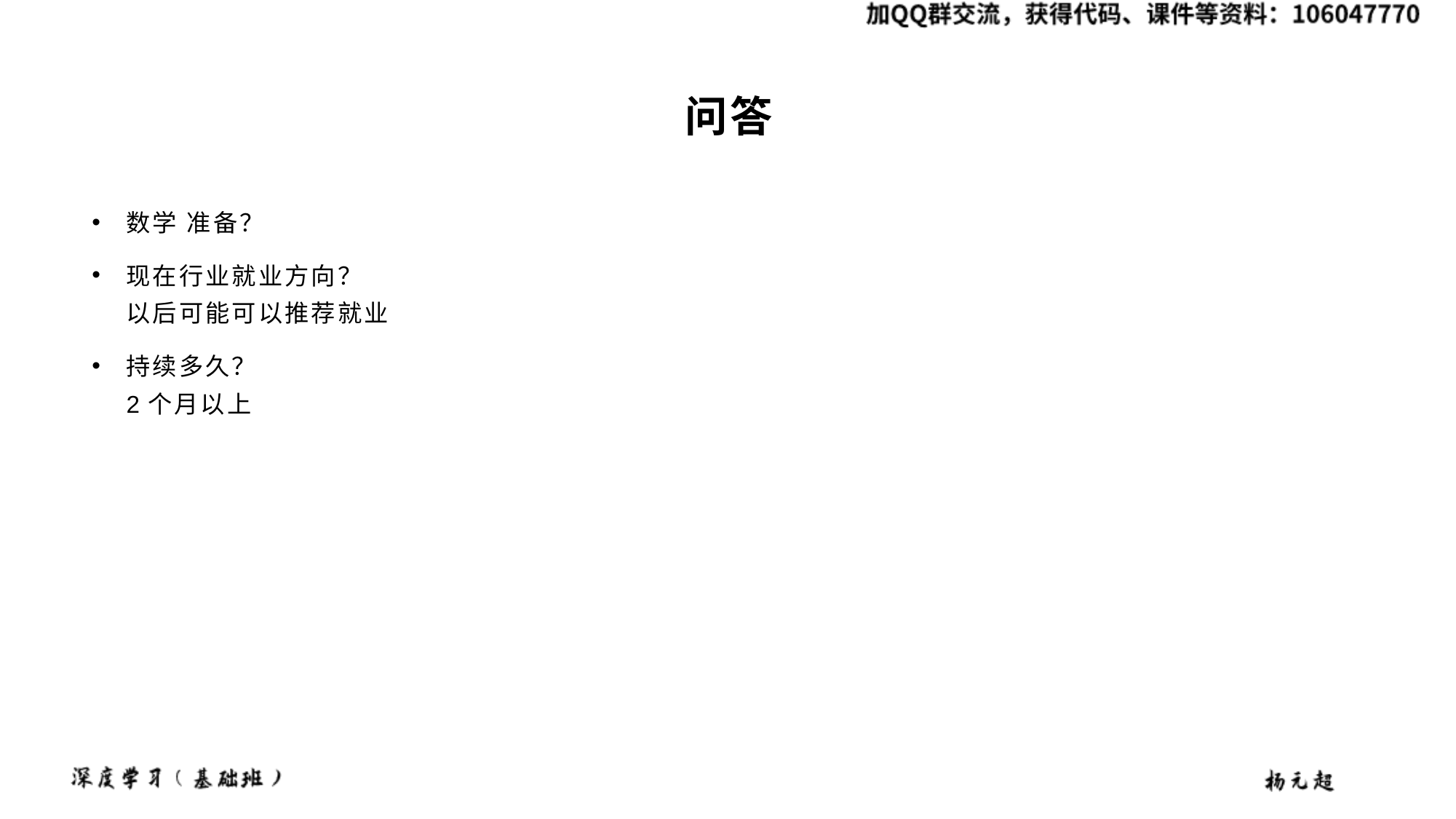

# 问答
数学 准备？
现在行业就业方向？
以后可能可以推荐就业
持续多久？
2个月以上